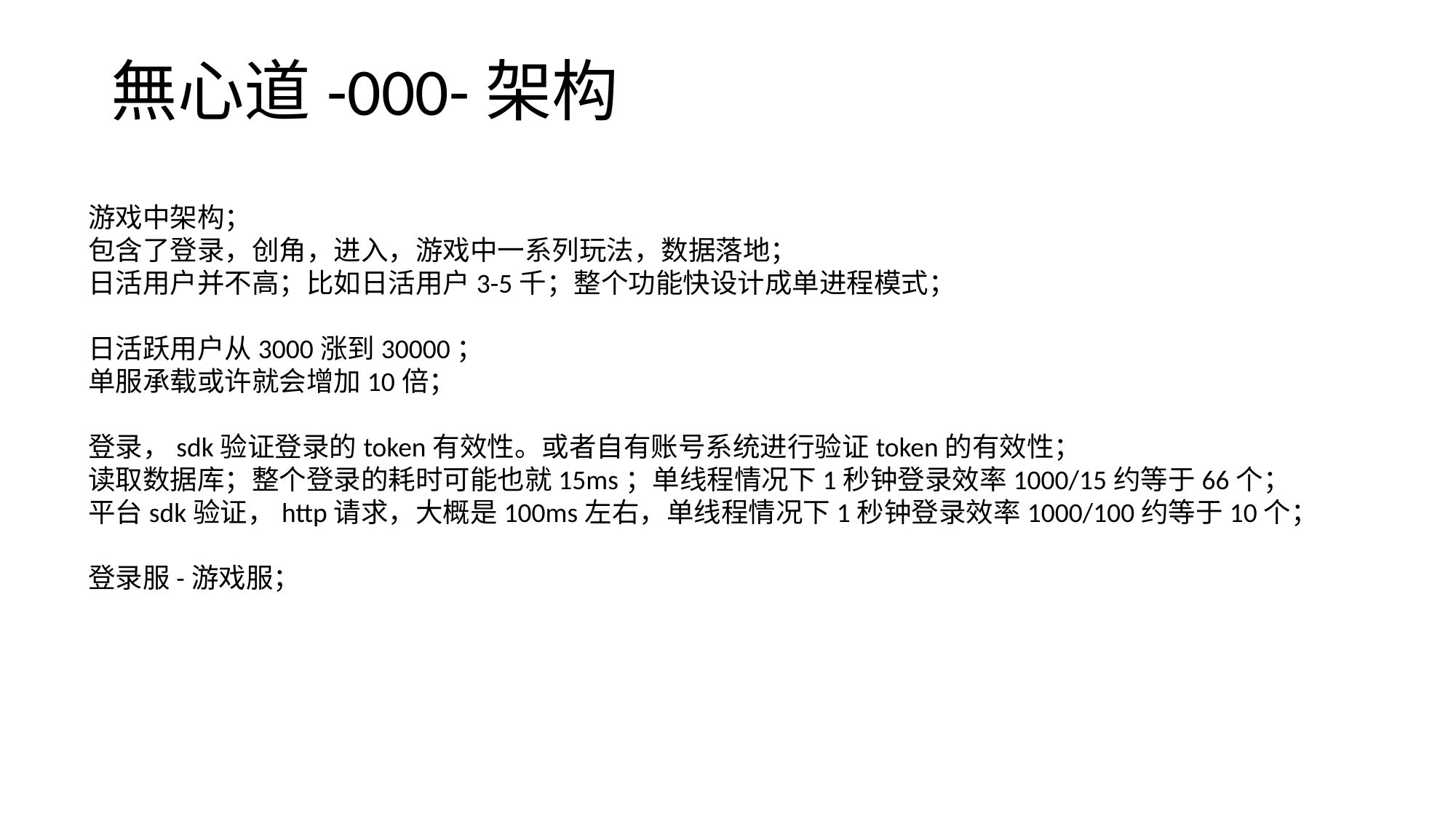

# 無心道-000-架构
游戏中架构；
包含了登录，创角，进入，游戏中一系列玩法，数据落地；
日活用户并不高；比如日活用户3-5千；整个功能快设计成单进程模式；

日活跃用户从3000涨到30000；
单服承载或许就会增加10倍；

登录，sdk验证登录的token有效性。或者自有账号系统进行验证token的有效性；
读取数据库；整个登录的耗时可能也就15ms；单线程情况下1秒钟登录效率1000/15约等于66个；
平台sdk验证，http请求，大概是100ms左右，单线程情况下1秒钟登录效率1000/100约等于10个；

登录服-游戏服；